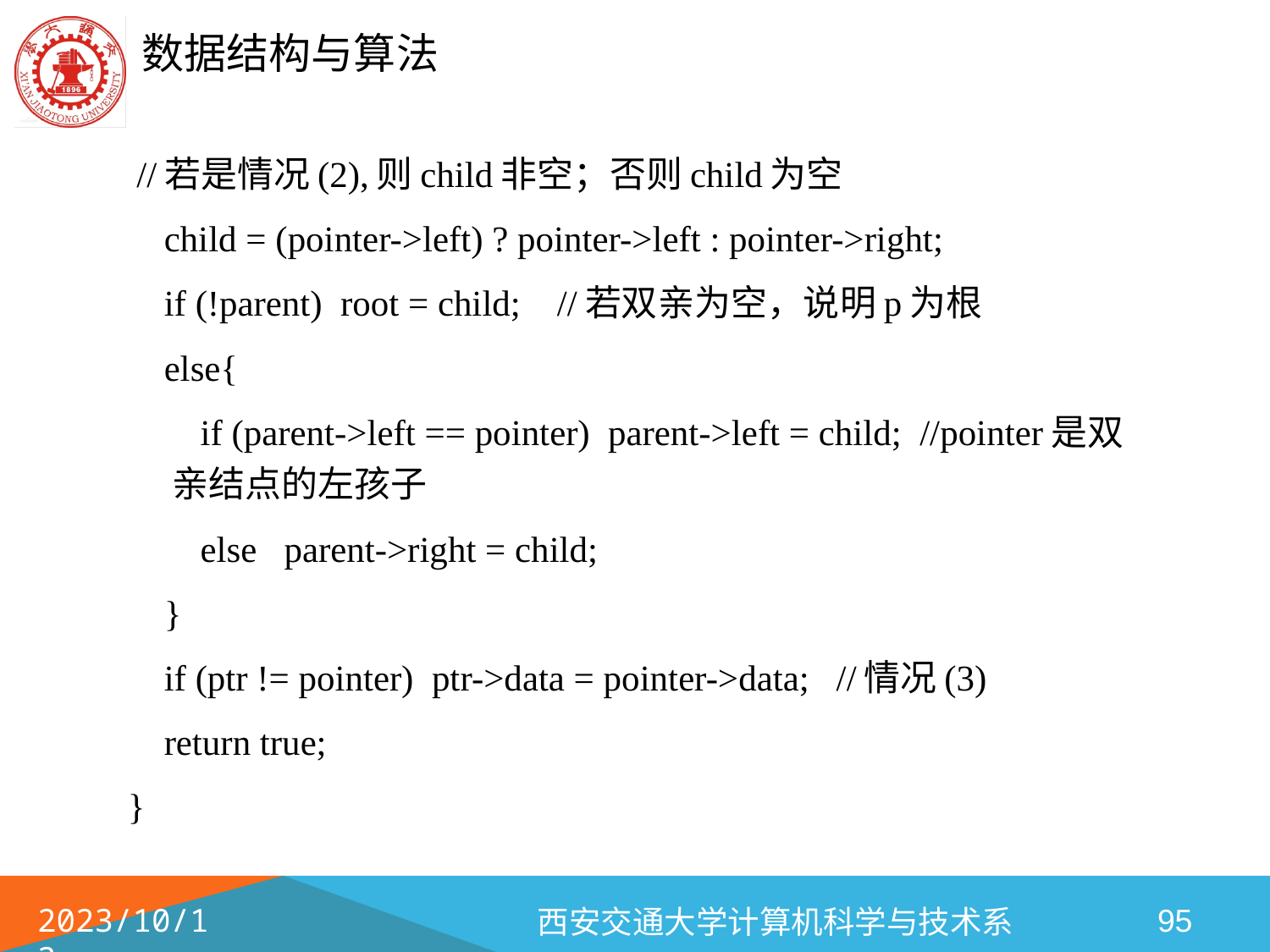

//若是情况(2),则child非空；否则child为空
    child = (pointer->left) ? pointer->left : pointer->right;
    if (!parent)  root = child;    //若双亲为空，说明p为根
    else{
        if (parent->left == pointer)  parent->left = child;  //pointer是双亲结点的左孩子
        else   parent->right = child;
    }
    if (ptr != pointer)  ptr->data = pointer->data;	 //情况(3)
    return true;
}